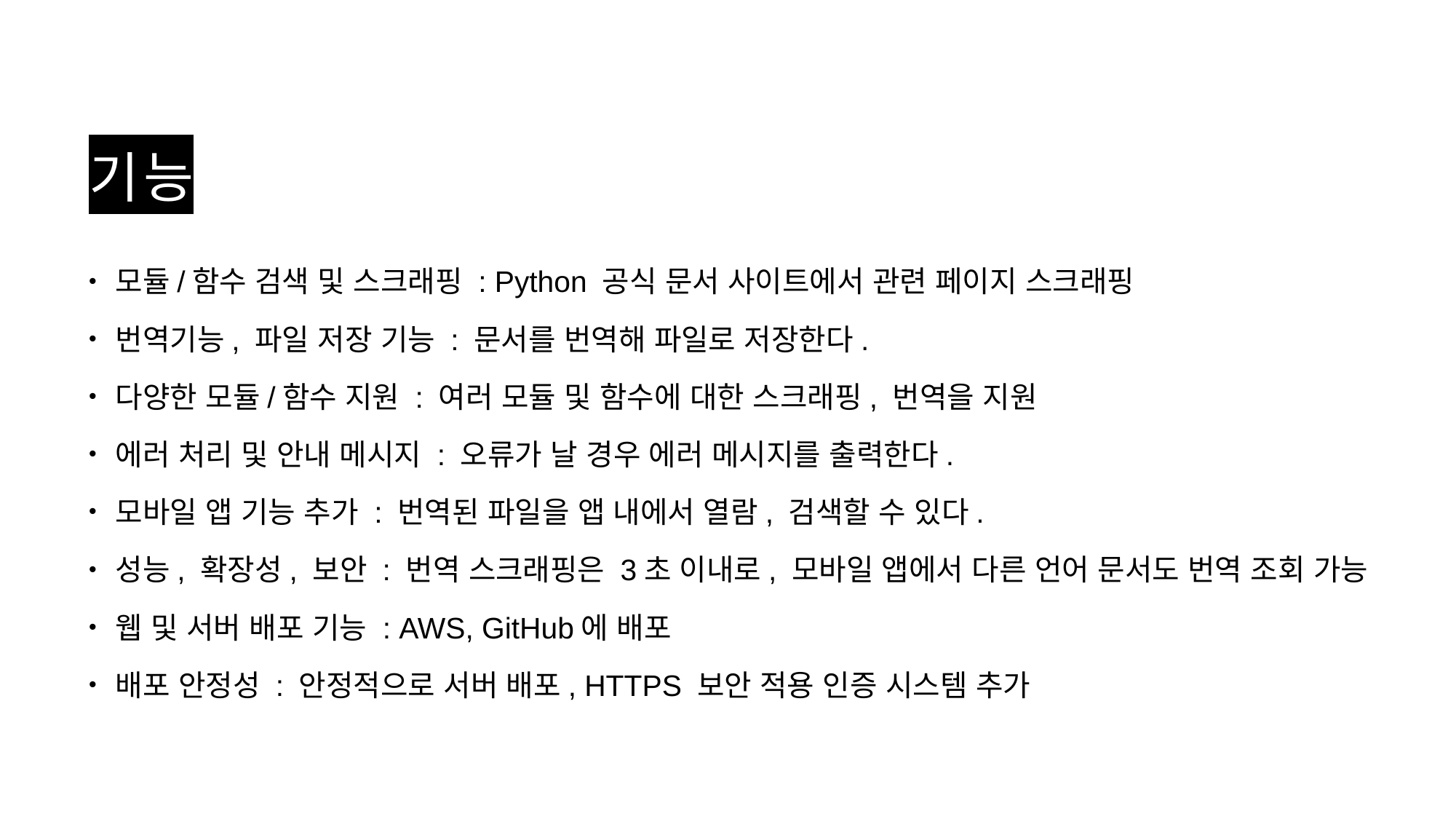

# 기능
모듈/함수 검색 및 스크래핑 : Python 공식 문서 사이트에서 관련 페이지 스크래핑
번역기능, 파일 저장 기능 : 문서를 번역해 파일로 저장한다.
다양한 모듈/함수 지원 : 여러 모듈 및 함수에 대한 스크래핑, 번역을 지원
에러 처리 및 안내 메시지 : 오류가 날 경우 에러 메시지를 출력한다.
모바일 앱 기능 추가 : 번역된 파일을 앱 내에서 열람, 검색할 수 있다.
성능, 확장성, 보안 : 번역 스크래핑은 3초 이내로, 모바일 앱에서 다른 언어 문서도 번역 조회 가능
웹 및 서버 배포 기능 : AWS, GitHub에 배포
배포 안정성 : 안정적으로 서버 배포, HTTPS 보안 적용 인증 시스템 추가